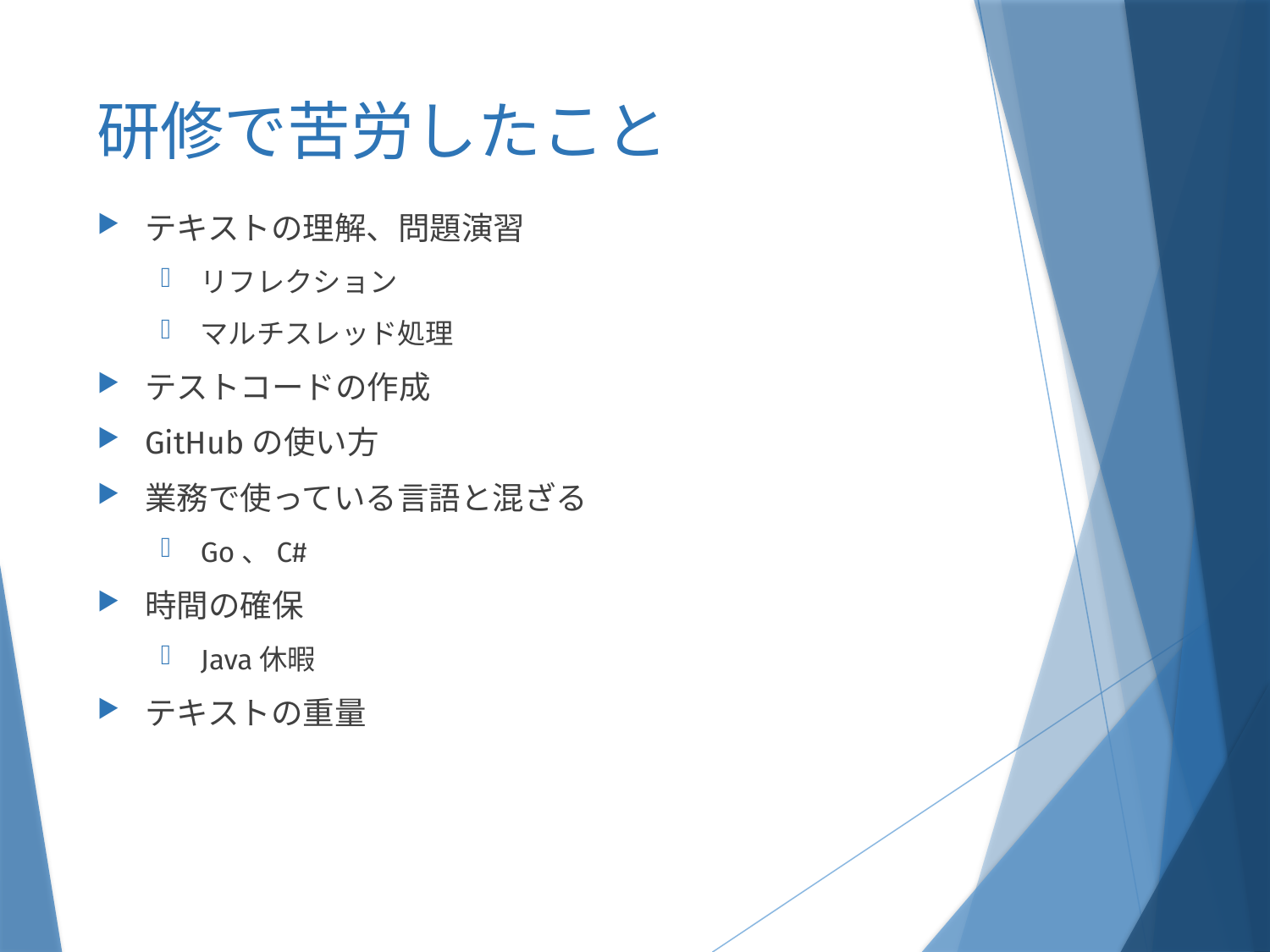

# 研修で苦労したこと
テキストの理解、問題演習
リフレクション
マルチスレッド処理
テストコードの作成
GitHubの使い方
業務で使っている言語と混ざる
Go、C#
時間の確保
Java休暇
テキストの重量